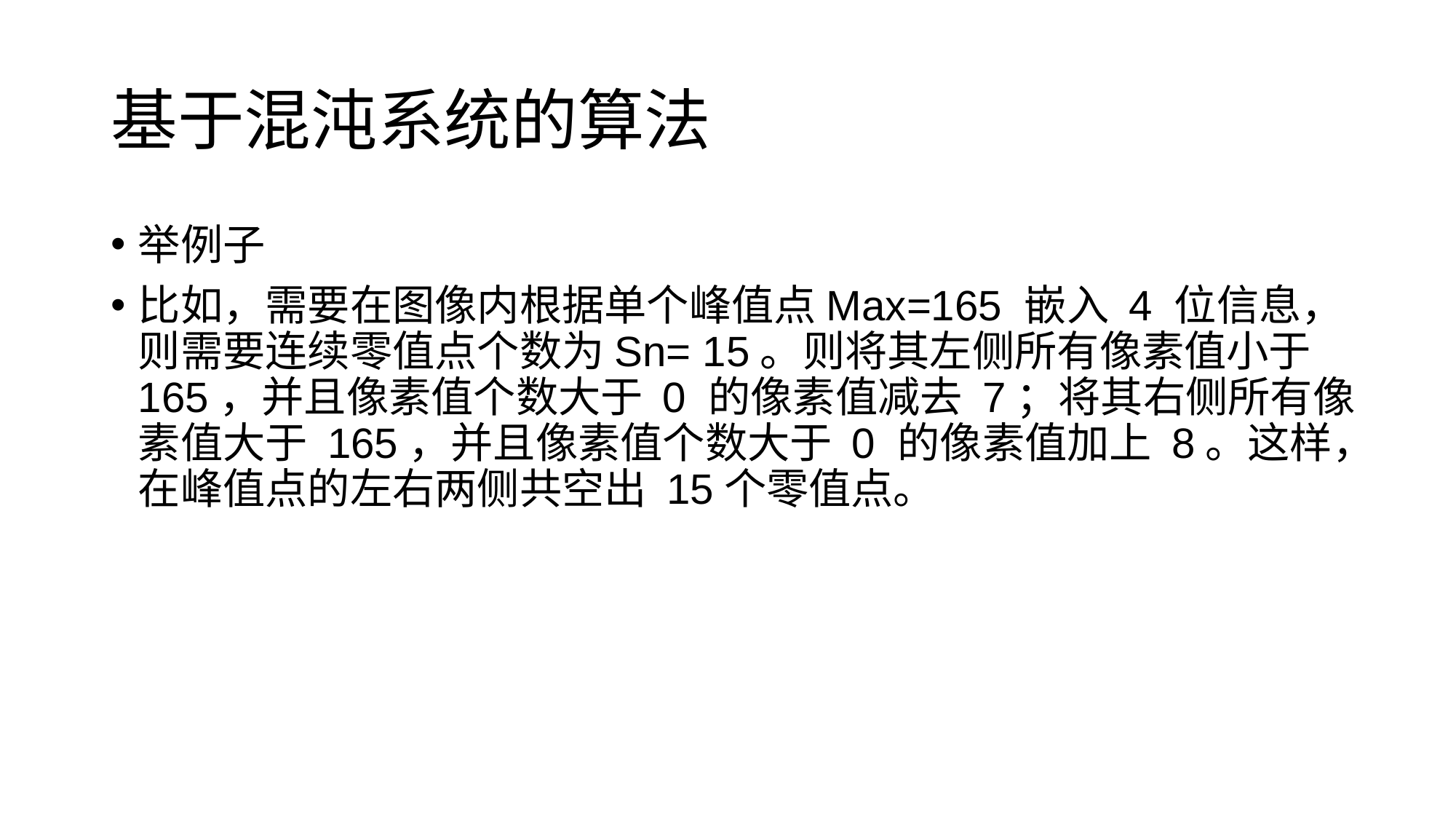

# 基于混沌系统的算法
举例子
比如，需要在图像内根据单个峰值点Max=165 嵌入 4 位信息，则需要连续零值点个数为Sn= 15。则将其左侧所有像素值小于 165，并且像素值个数大于 0 的像素值减去 7；将其右侧所有像素值大于 165，并且像素值个数大于 0 的像素值加上 8。这样，在峰值点的左右两侧共空出 15个零值点。